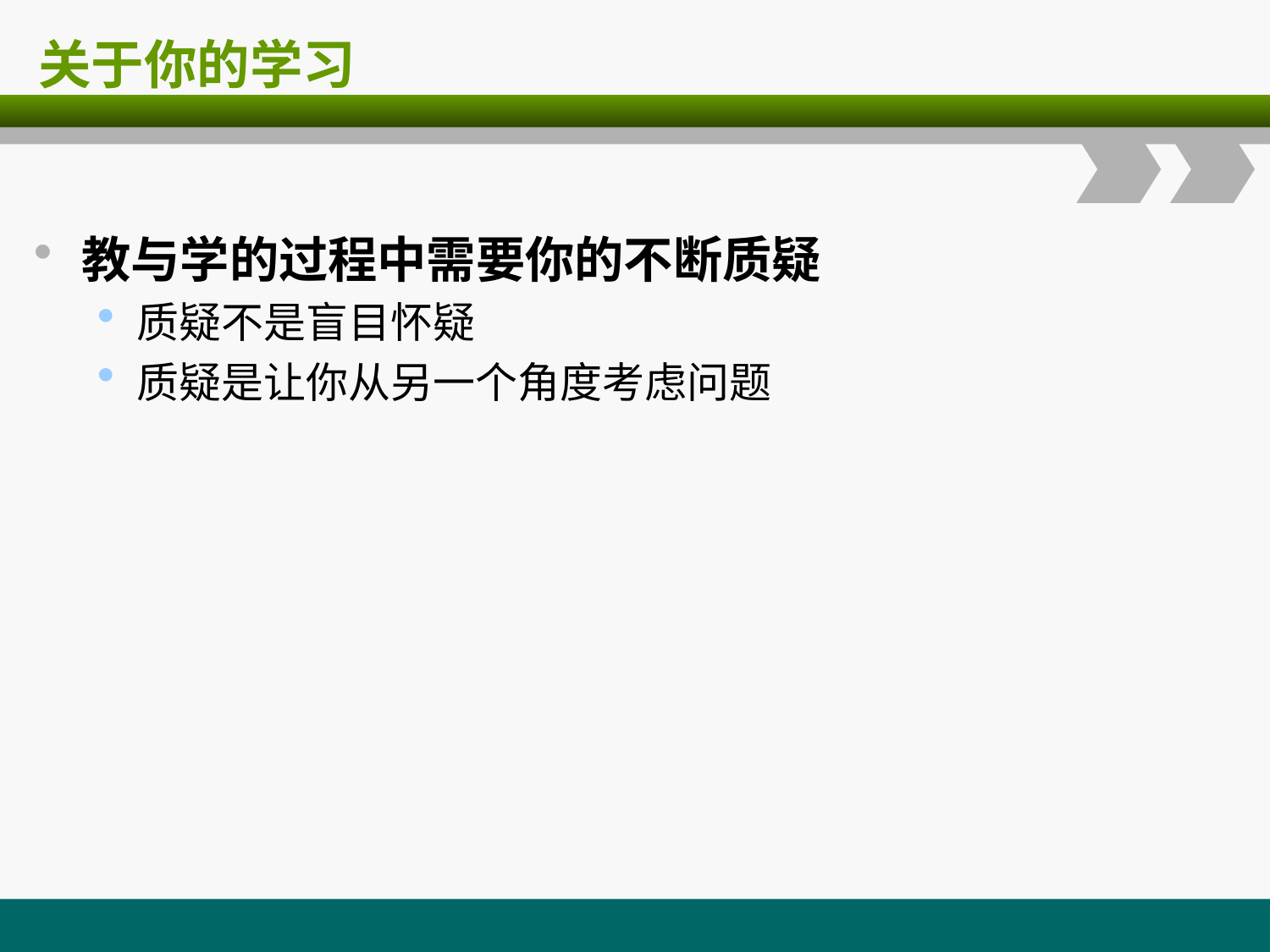

# 关于你的学习
教与学的过程中需要你的不断质疑
质疑不是盲目怀疑
质疑是让你从另一个角度考虑问题